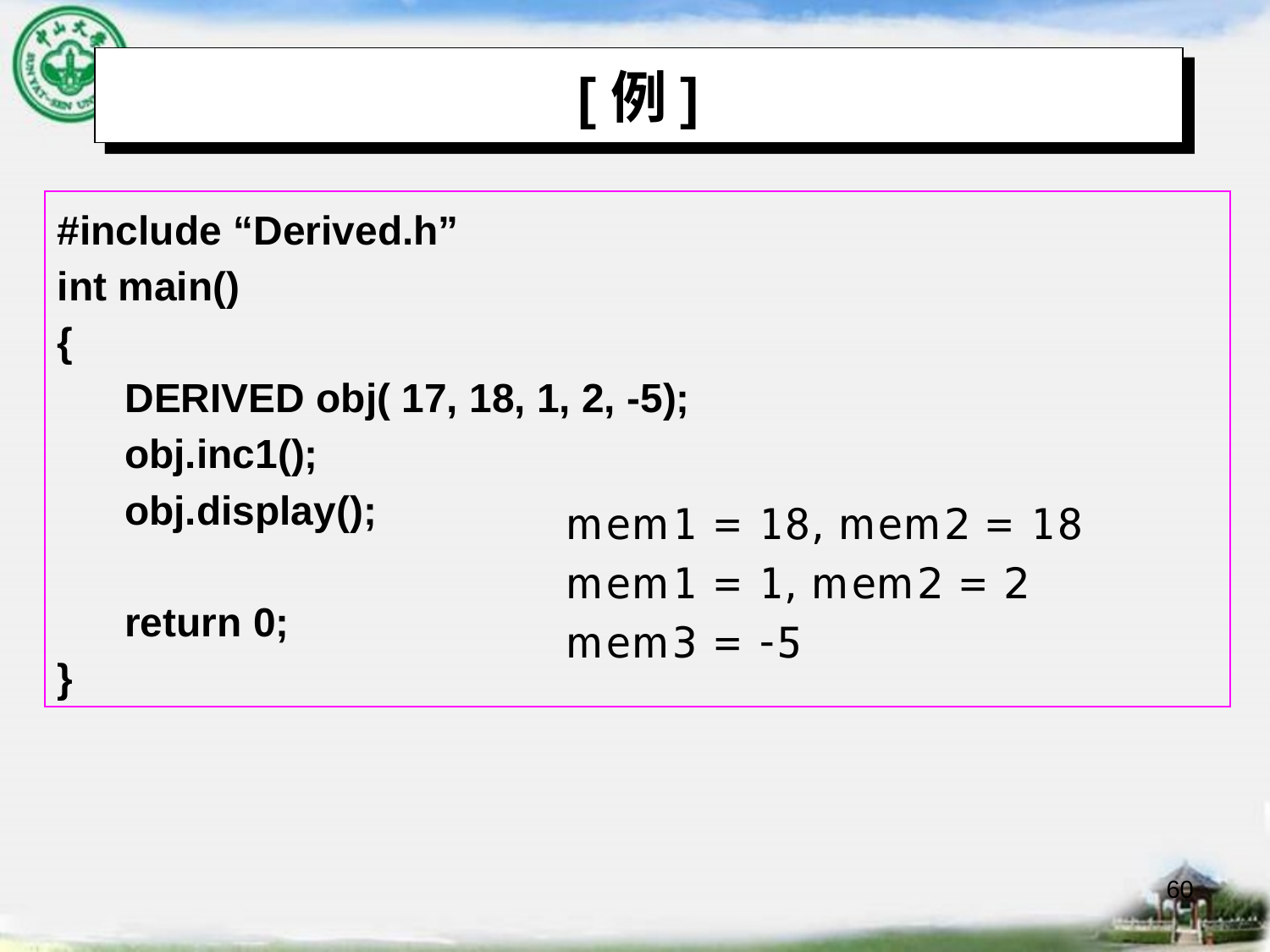

# [例]
#include “Derived.h”
int main()
{
      DERIVED obj( 17, 18, 1, 2, -5);
      obj.inc1();
      obj.display();

      return 0;
}
mem1 = 18, mem2 = 18
mem1 = 1, mem2 = 2
mem3 = -5
60